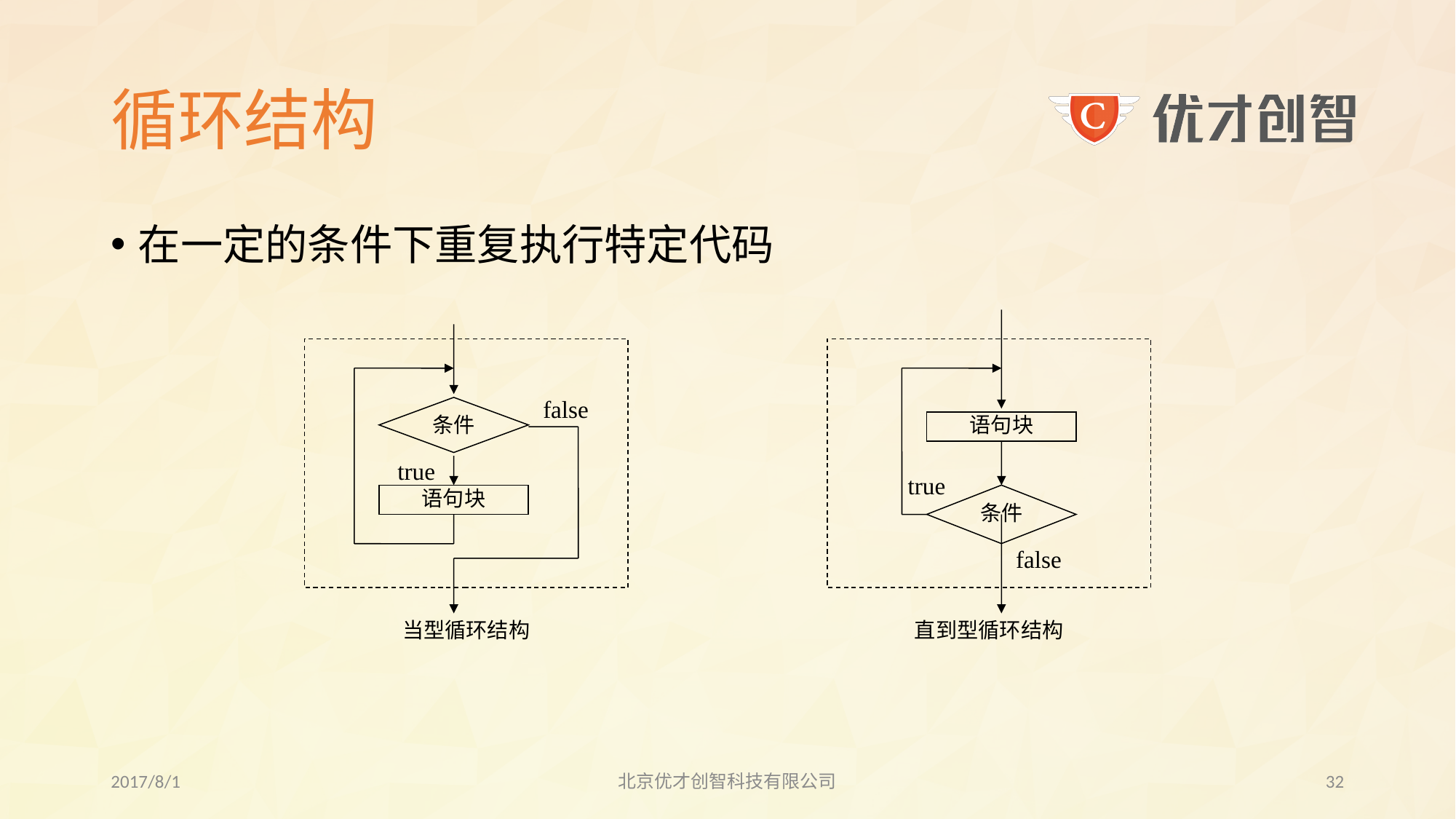

# 循环结构
在一定的条件下重复执行特定代码

false

条件
语句块

true

 true
语句块

条件

false

当型循环结构
直到型循环结构
2017/8/1
北京优才创智科技有限公司
32